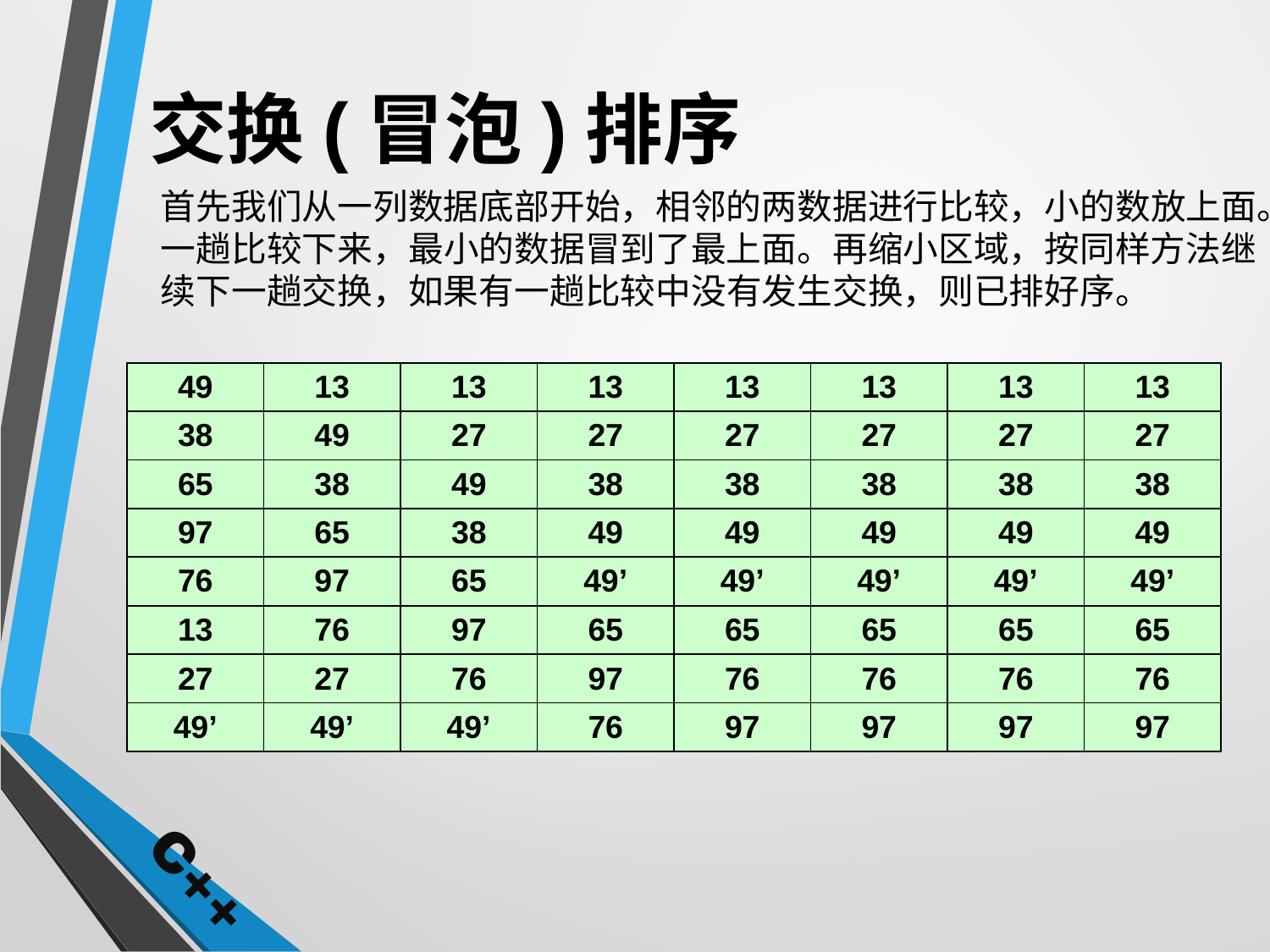

# 交换(冒泡)排序
首先我们从一列数据底部开始，相邻的两数据进行比较，小的数放上面。
一趟比较下来，最小的数据冒到了最上面。再缩小区域，按同样方法继
续下一趟交换，如果有一趟比较中没有发生交换，则已排好序。
| 49 | 13 | 13 | 13 | 13 | 13 | 13 | 13 |
| --- | --- | --- | --- | --- | --- | --- | --- |
| 38 | 49 | 27 | 27 | 27 | 27 | 27 | 27 |
| 65 | 38 | 49 | 38 | 38 | 38 | 38 | 38 |
| 97 | 65 | 38 | 49 | 49 | 49 | 49 | 49 |
| 76 | 97 | 65 | 49’ | 49’ | 49’ | 49’ | 49’ |
| 13 | 76 | 97 | 65 | 65 | 65 | 65 | 65 |
| 27 | 27 | 76 | 97 | 76 | 76 | 76 | 76 |
| 49’ | 49’ | 49’ | 76 | 97 | 97 | 97 | 97 |